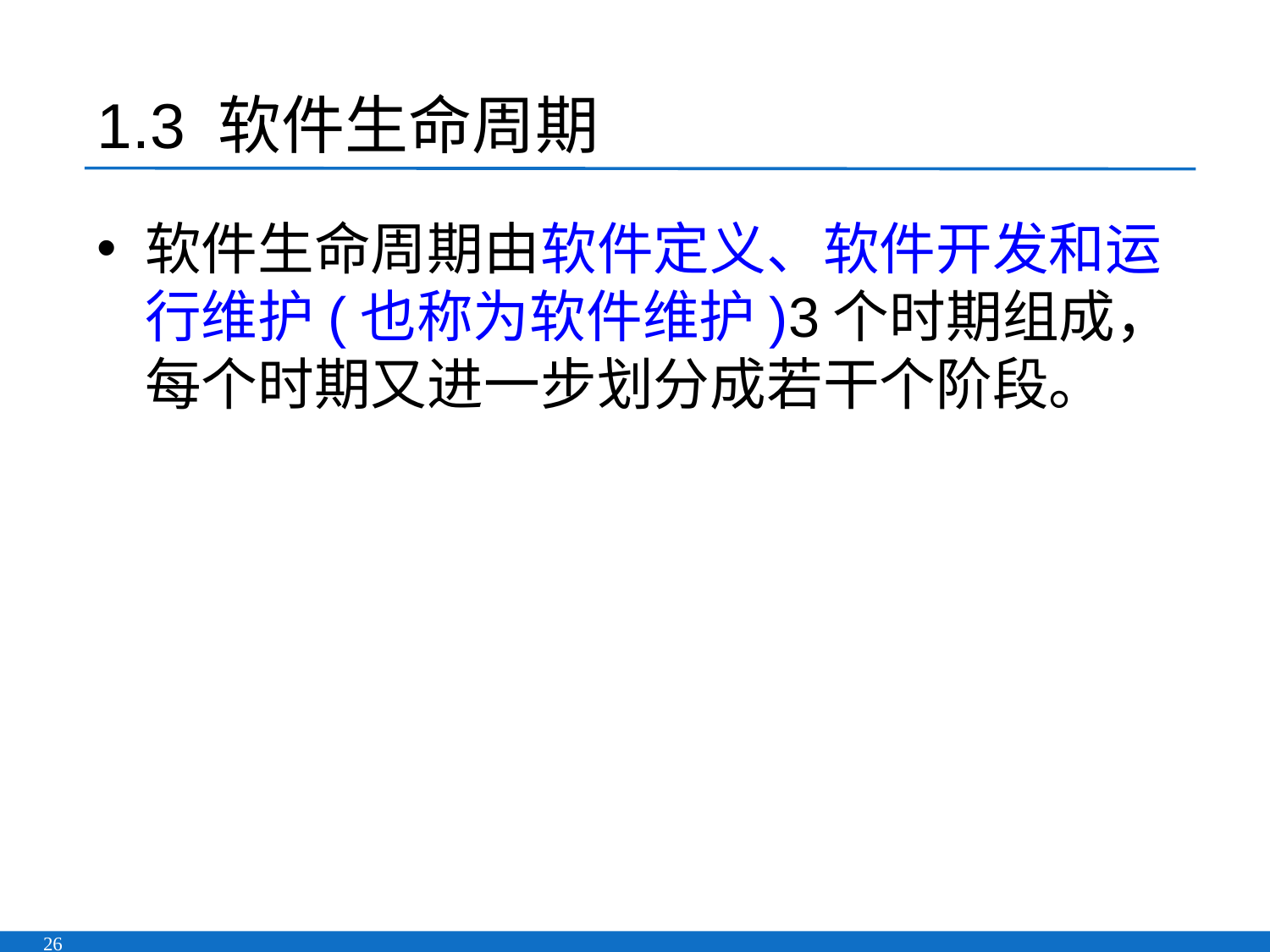

# 1.3 软件生命周期
软件生命周期由软件定义、软件开发和运行维护(也称为软件维护)3个时期组成，每个时期又进一步划分成若干个阶段。

26